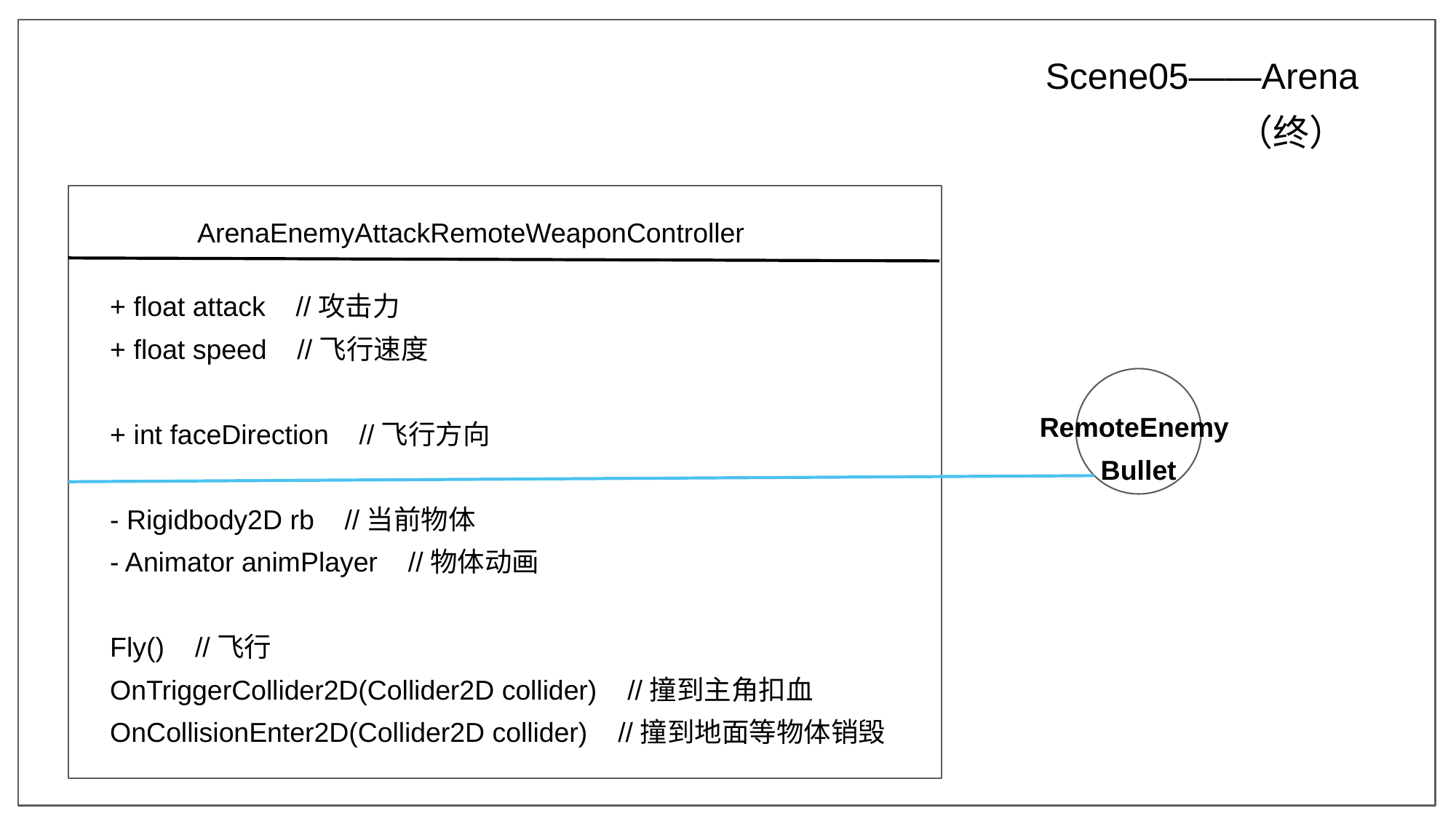

Scene05——Arena
                            （终）

ArenaEnemyAttackRemoteWeaponController
+ float attack    //攻击力
+ float speed    //飞行速度

+ int faceDirection    //飞行方向

- Rigidbody2D rb    //当前物体
- Animator animPlayer    //物体动画

Fly()    //飞行
OnTriggerCollider2D(Collider2D collider)    //撞到主角扣血
OnCollisionEnter2D(Collider2D collider)    //撞到地面等物体销毁

RemoteEnemy
        Bullet